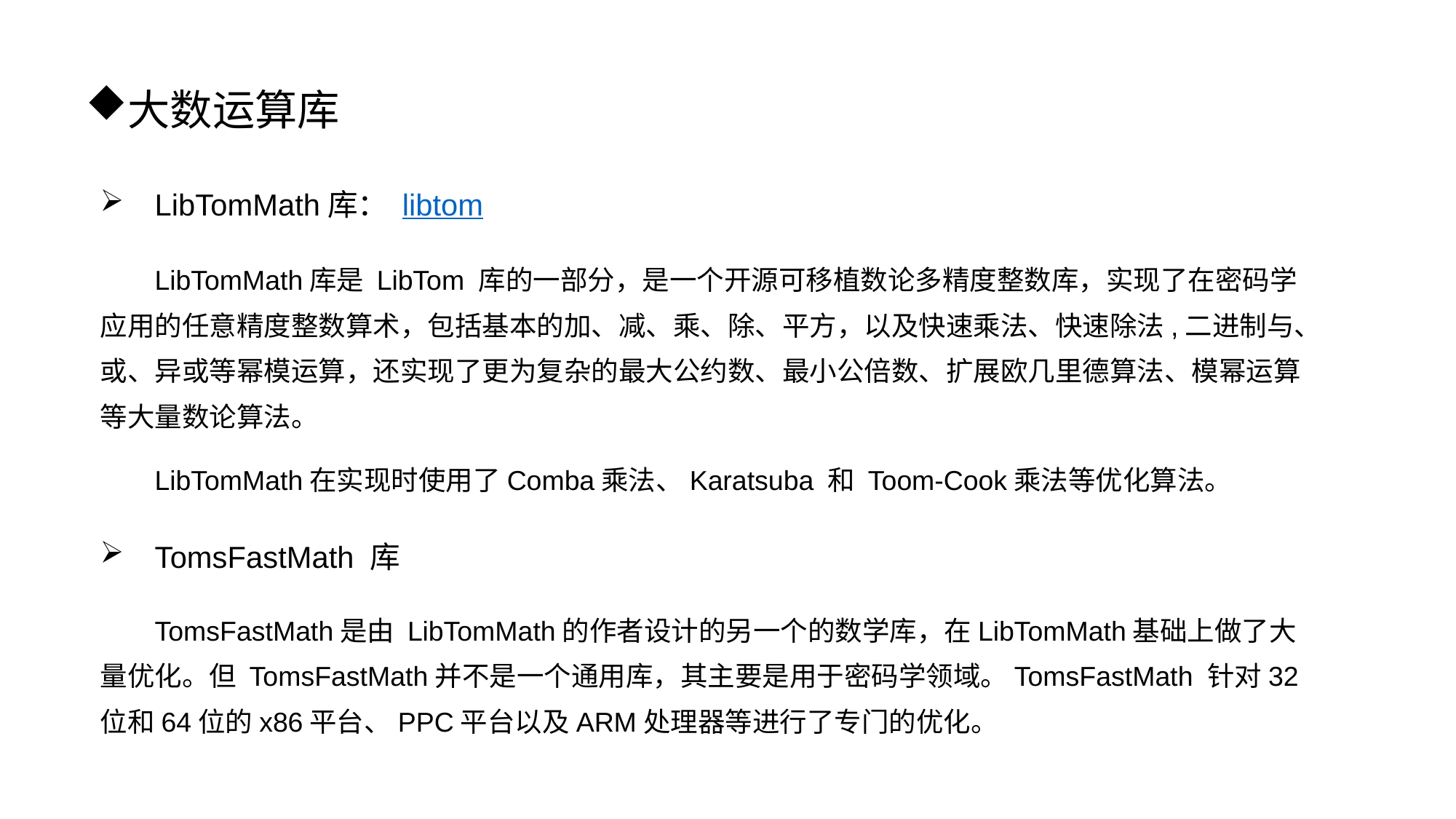

大数运算库
LibTomMath库： libtom
LibTomMath库是 LibTom 库的一部分，是一个开源可移植数论多精度整数库，实现了在密码学应用的任意精度整数算术，包括基本的加、减、乘、除、平方，以及快速乘法、快速除法,二进制与、或、异或等幂模运算，还实现了更为复杂的最大公约数、最小公倍数、扩展欧几里德算法、模幂运算等大量数论算法。
LibTomMath在实现时使用了Comba乘法、Karatsuba 和 Toom-Cook乘法等优化算法。
TomsFastMath 库
TomsFastMath是由 LibTomMath的作者设计的另一个的数学库，在LibTomMath基础上做了大量优化。但 TomsFastMath并不是一个通用库，其主要是用于密码学领域。TomsFastMath 针对32位和64位的x86平台、PPC平台以及ARM处理器等进行了专门的优化。